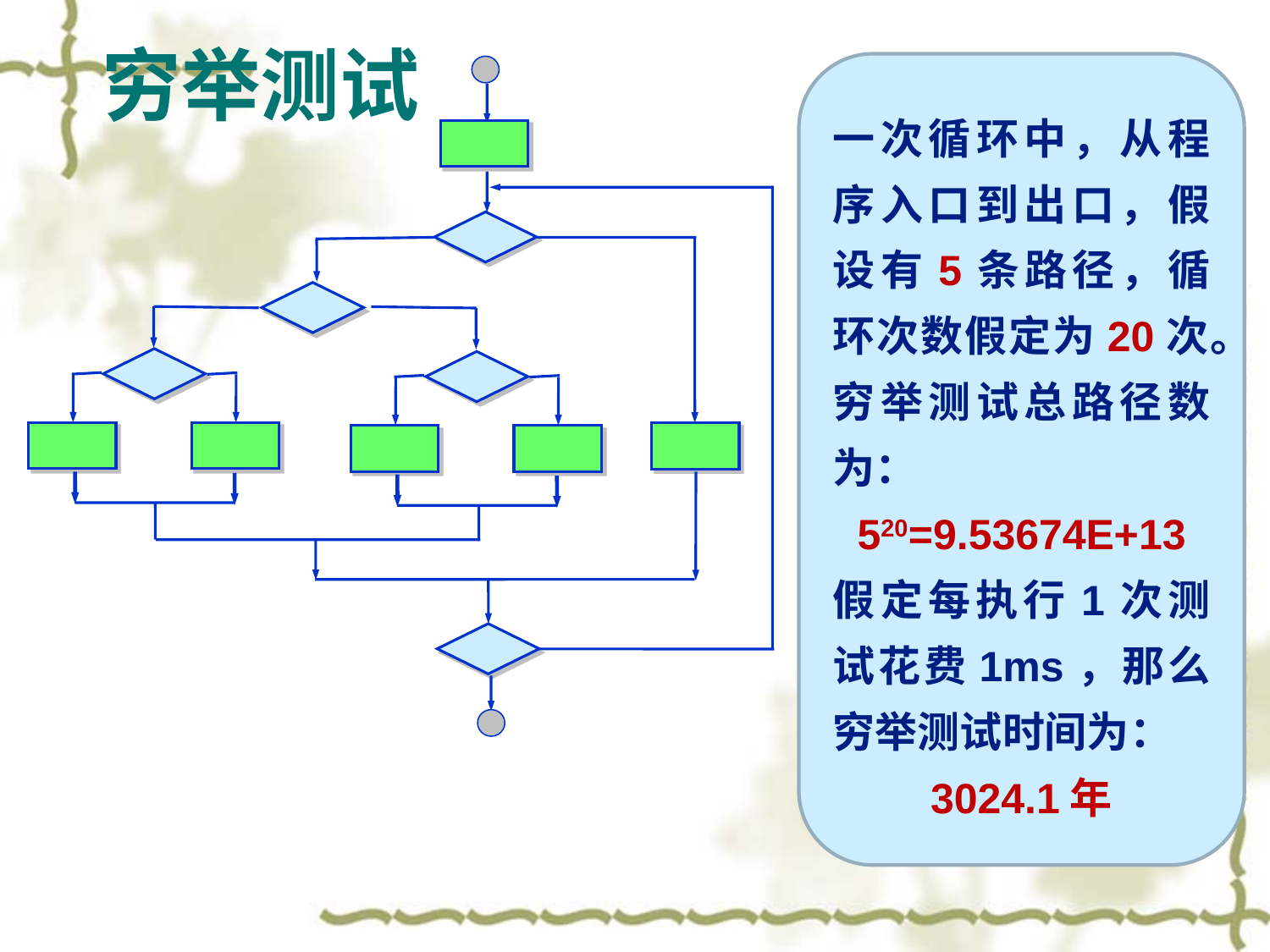

一次循环中，从程序入口到出口，假设有5条路径，循环次数假定为20次。
穷举测试总路径数为：
520=9.53674E+13
假定每执行1次测试花费1ms，那么穷举测试时间为：
3024.1年

穷举测试